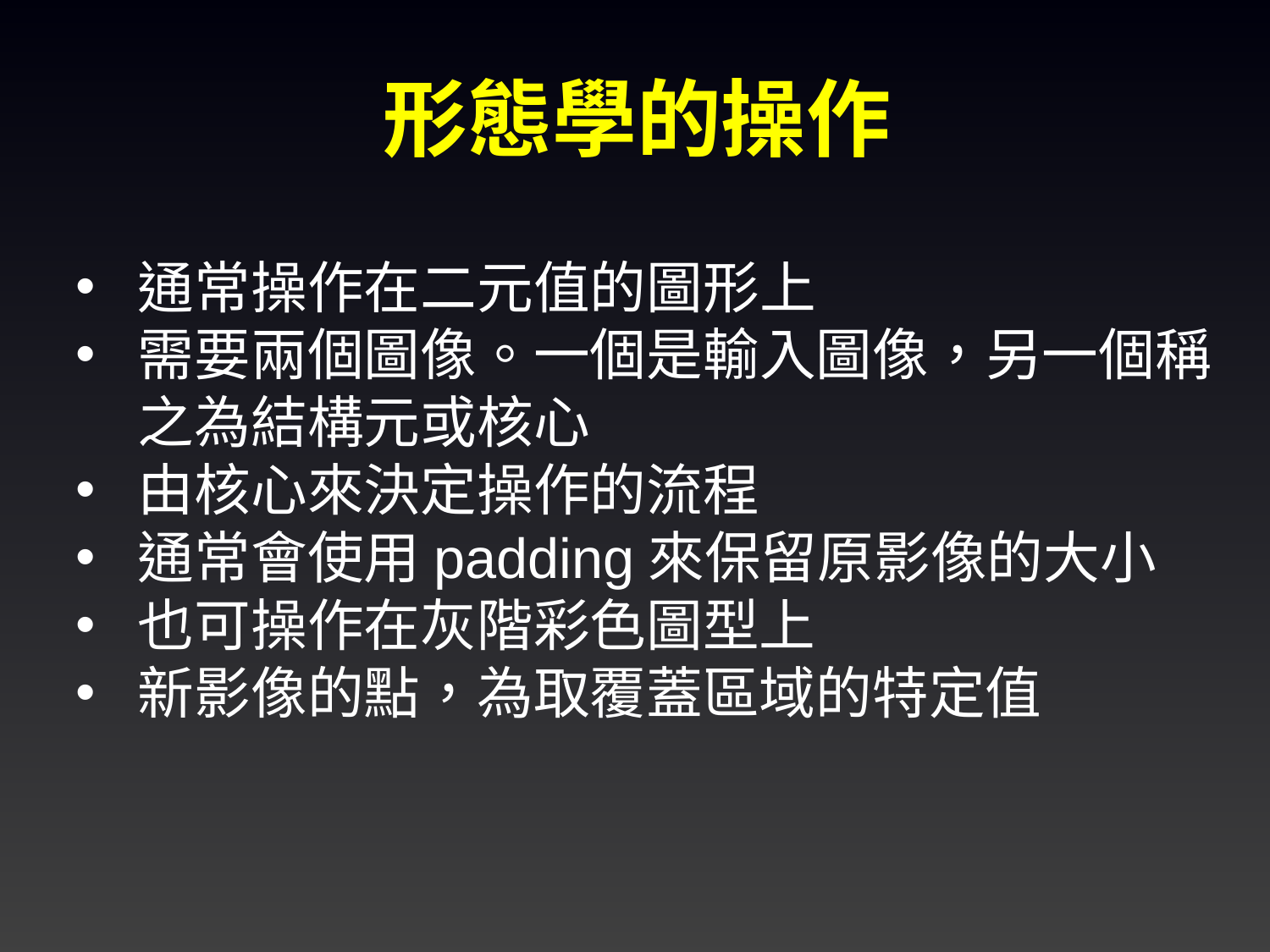

形態學的操作
通常操作在二元值的圖形上
需要兩個圖像。一個是輸入圖像，另一個稱之為結構元或核心
由核心來決定操作的流程
通常會使用padding來保留原影像的大小
也可操作在灰階彩色圖型上
新影像的點，為取覆蓋區域的特定值